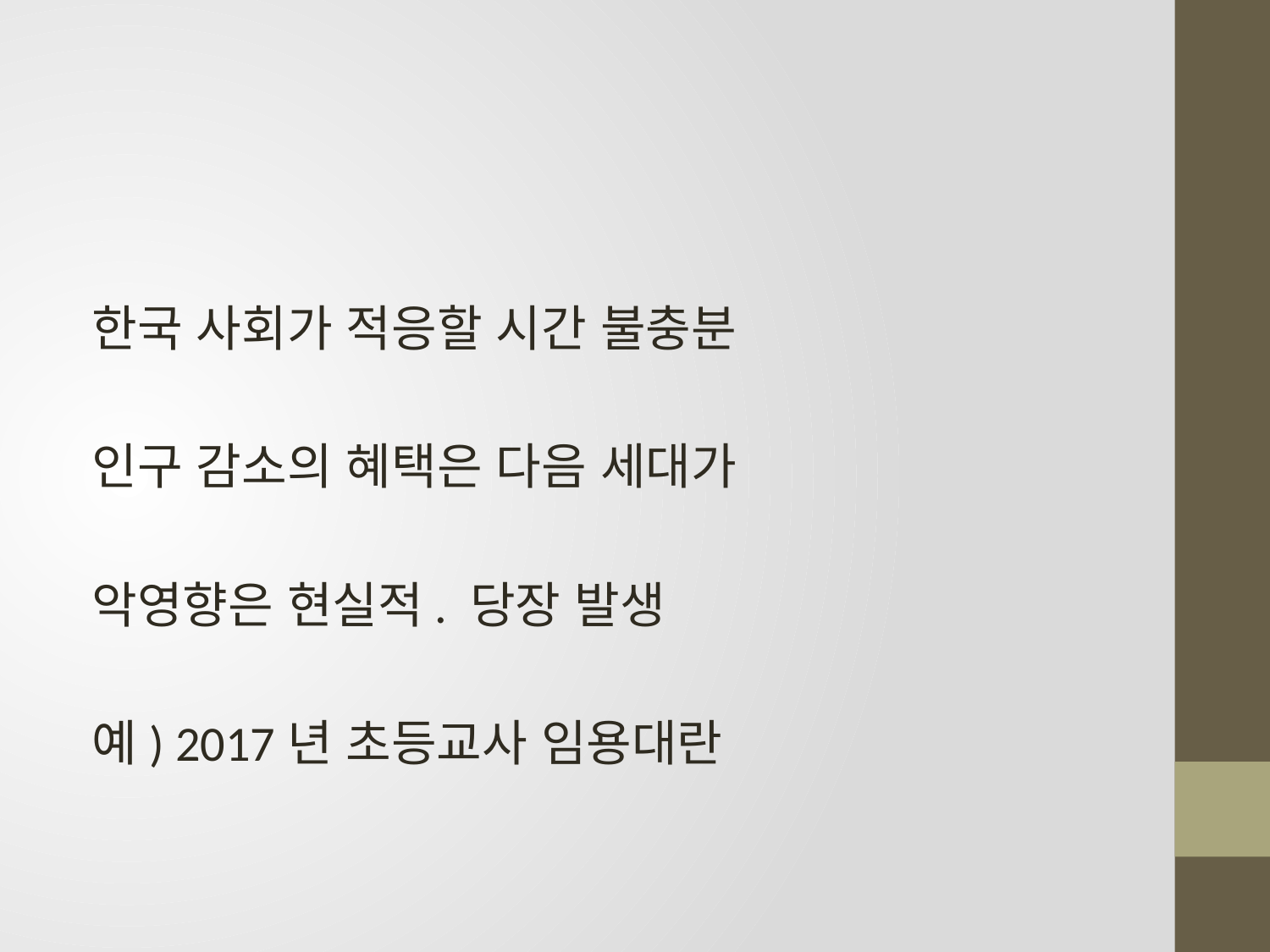

#

한국 사회가 적응할 시간 불충분

인구 감소의 혜택은 다음 세대가

악영향은 현실적. 당장 발생

예) 2017년 초등교사 임용대란